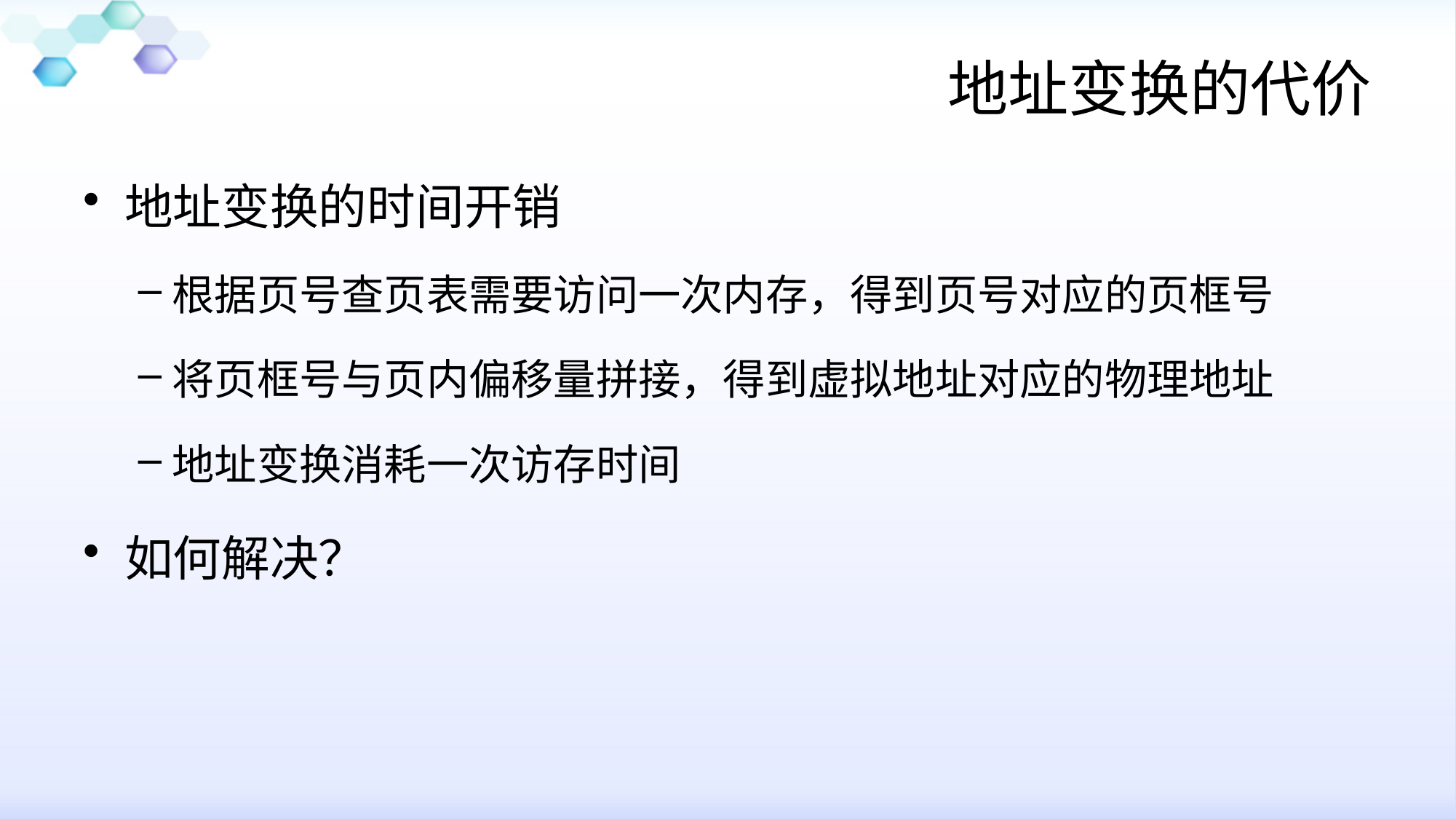

# 地址变换的代价
地址变换的时间开销
根据页号查页表需要访问一次内存，得到页号对应的页框号
将页框号与页内偏移量拼接，得到虚拟地址对应的物理地址
地址变换消耗一次访存时间
如何解决？